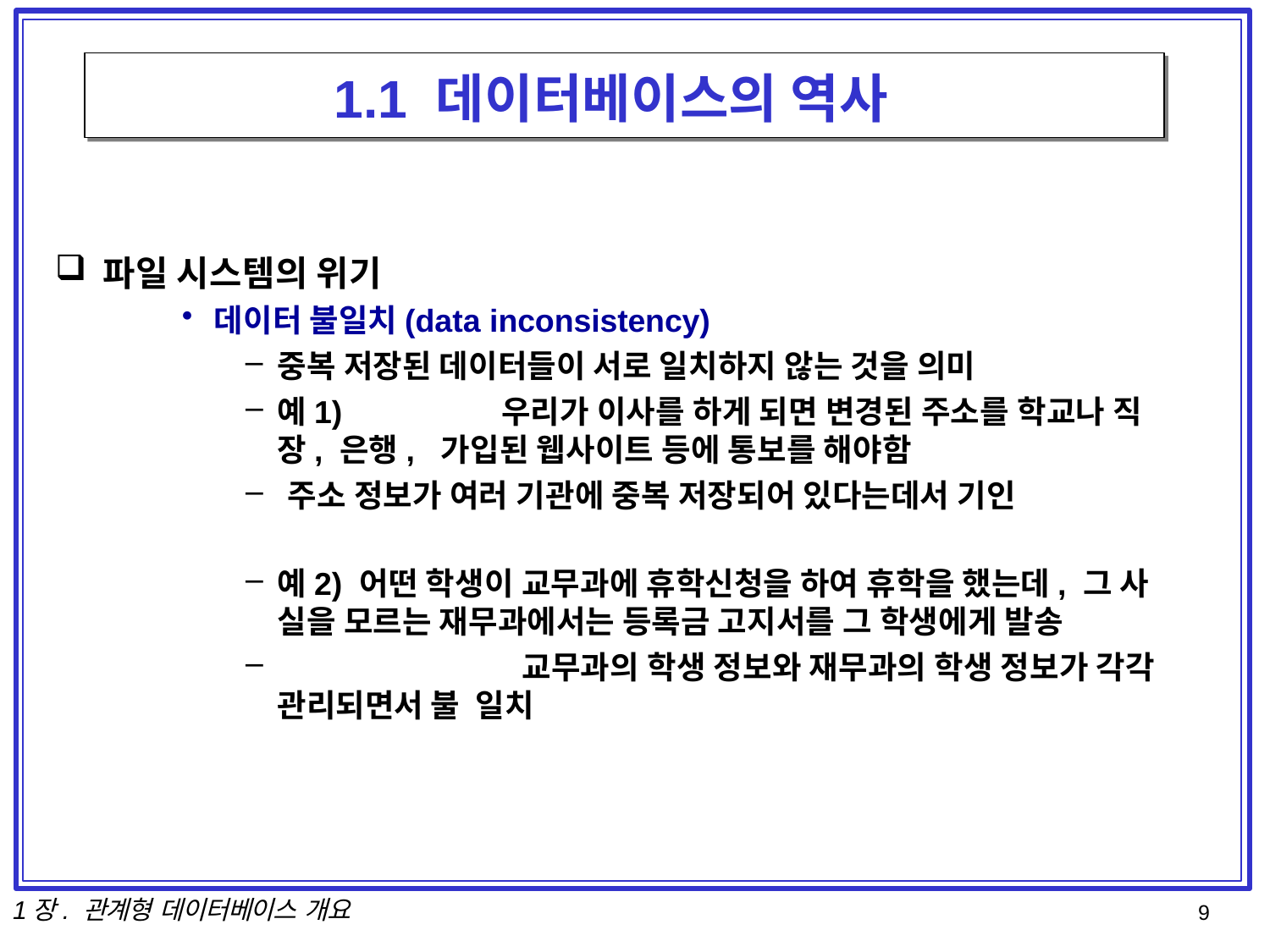

# 1.1 데이터베이스의 역사
파일 시스템의 위기
데이터 불일치(data inconsistency)
중복 저장된 데이터들이 서로 일치하지 않는 것을 의미
예1)	우리가 이사를 하게 되면 변경된 주소를 학교나 직장, 은행,  가입된 웹사이트 등에 통보를 해야함
주소 정보가 여러 기관에 중복 저장되어 있다는데서 기인

예2) 어떤 학생이 교무과에 휴학신청을 하여 휴학을 했는데, 그 사  실을 모르는 재무과에서는 등록금 고지서를 그 학생에게 발송
	교무과의 학생 정보와 재무과의 학생 정보가 각각 관리되면서 불  일치
1장. 관계형 데이터베이스 개요
9